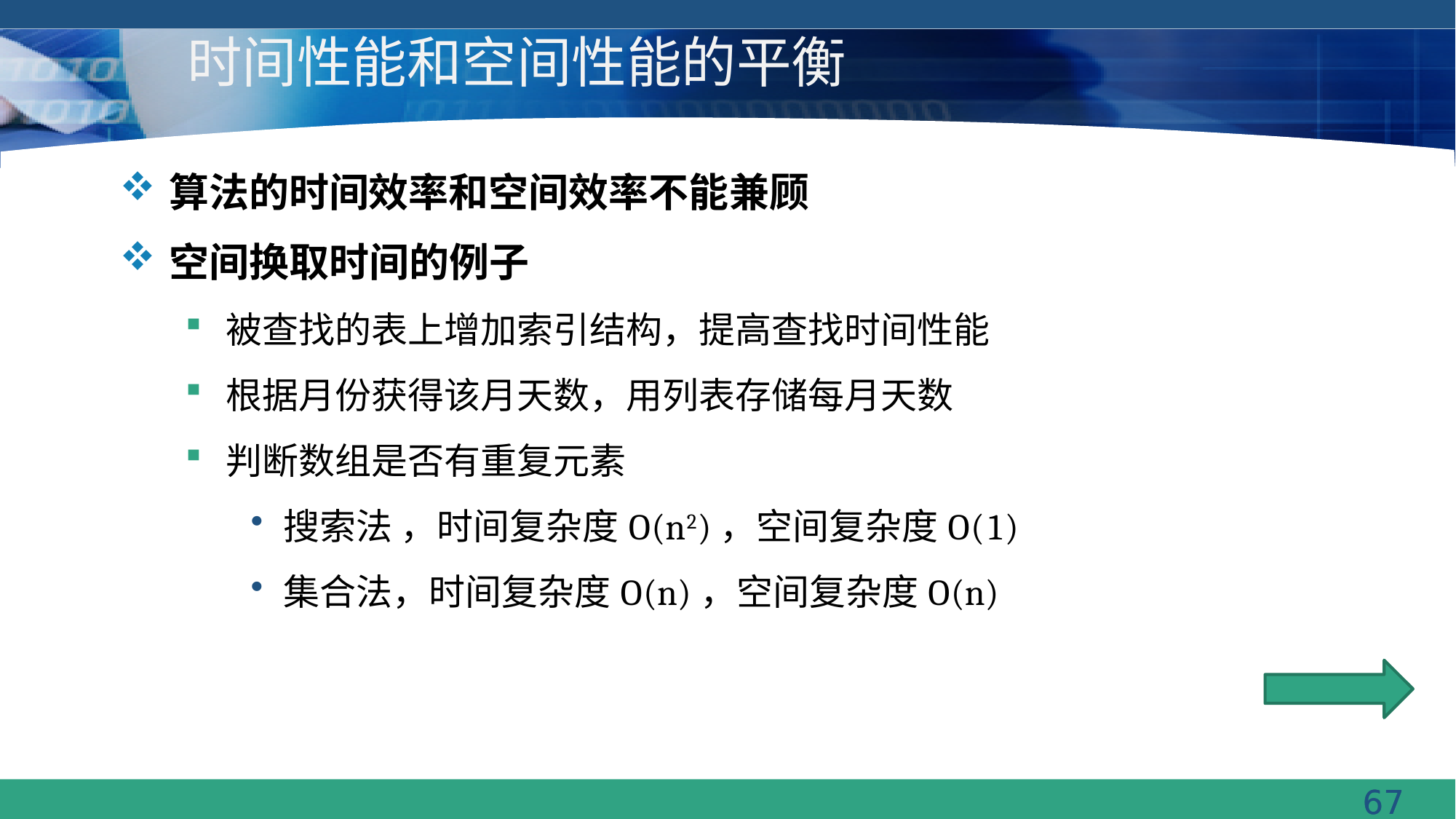

# 时间性能和空间性能的平衡
算法的时间效率和空间效率不能兼顾
空间换取时间的例子
被查找的表上增加索引结构，提高查找时间性能
根据月份获得该月天数，用列表存储每月天数
判断数组是否有重复元素
搜索法 ，时间复杂度O(n2)，空间复杂度O(1)
集合法，时间复杂度O(n)，空间复杂度O(n)